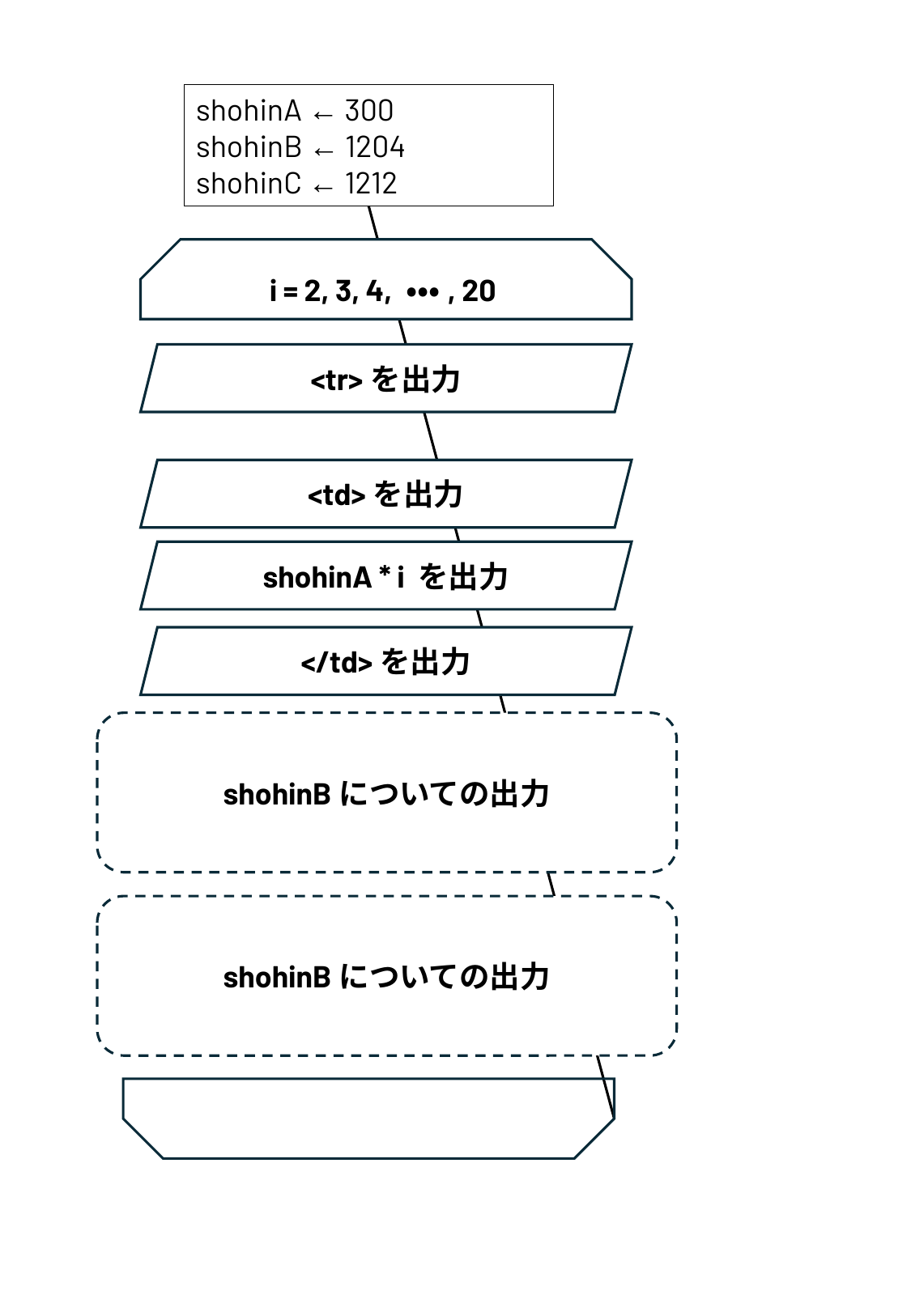

shohinA ← 300
shohinB ← 1204
shohinC ← 1212
i = 2, 3, 4, ・・・, 20
<tr>を出力
<td>を出力
shohinA * i を出力
</td>を出力
shohinBについての出力
shohinBについての出力